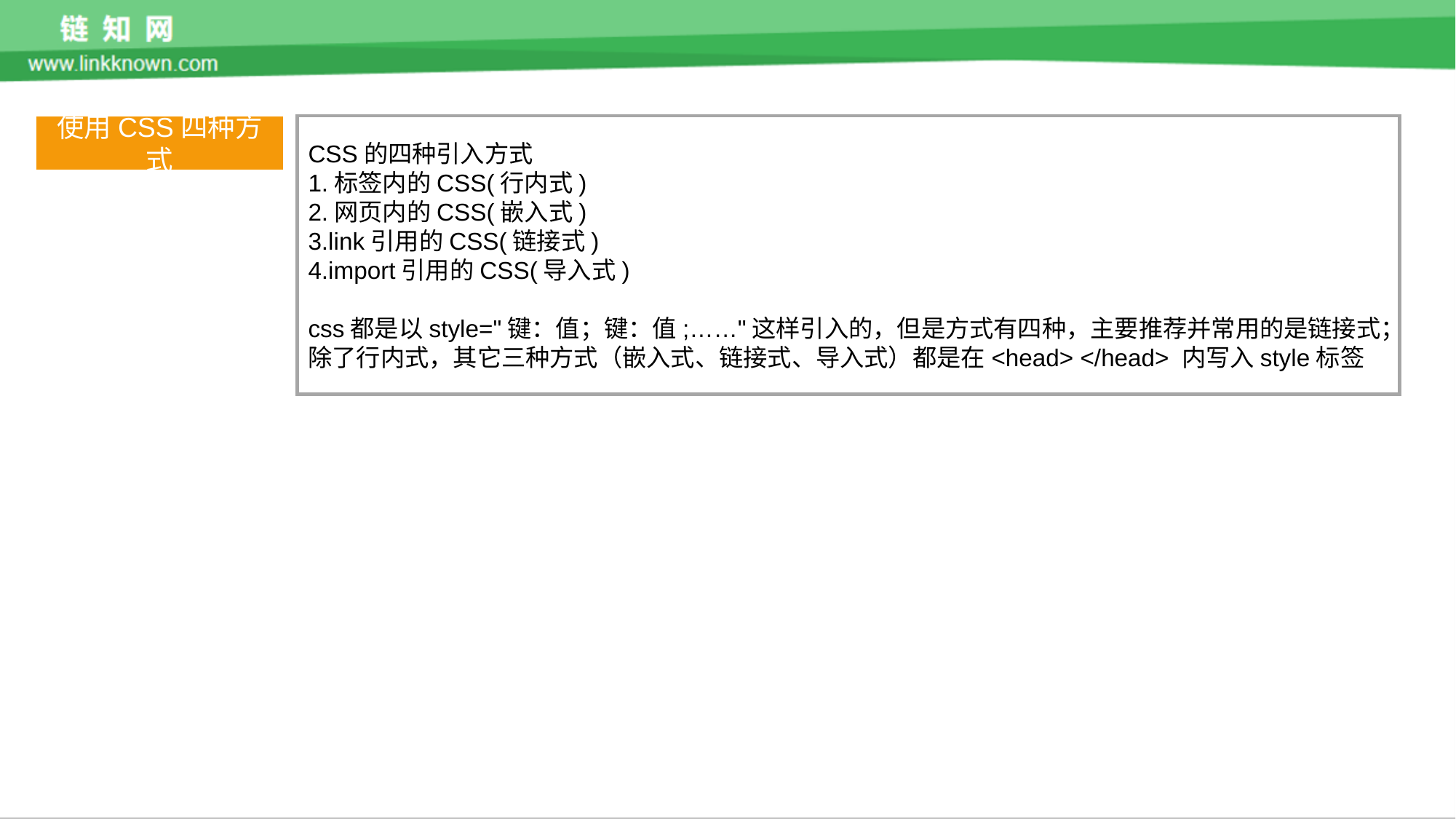

使用CSS四种方式
CSS的四种引入方式
1.标签内的CSS(行内式)
2.网页内的CSS(嵌入式)
3.link引用的CSS(链接式)
4.import引用的CSS(导入式)

css都是以style="键：值；键：值;……"这样引入的，但是方式有四种，主要推荐并常用的是链接式；
除了行内式，其它三种方式（嵌入式、链接式、导入式）都是在<head> </head> 内写入style标签